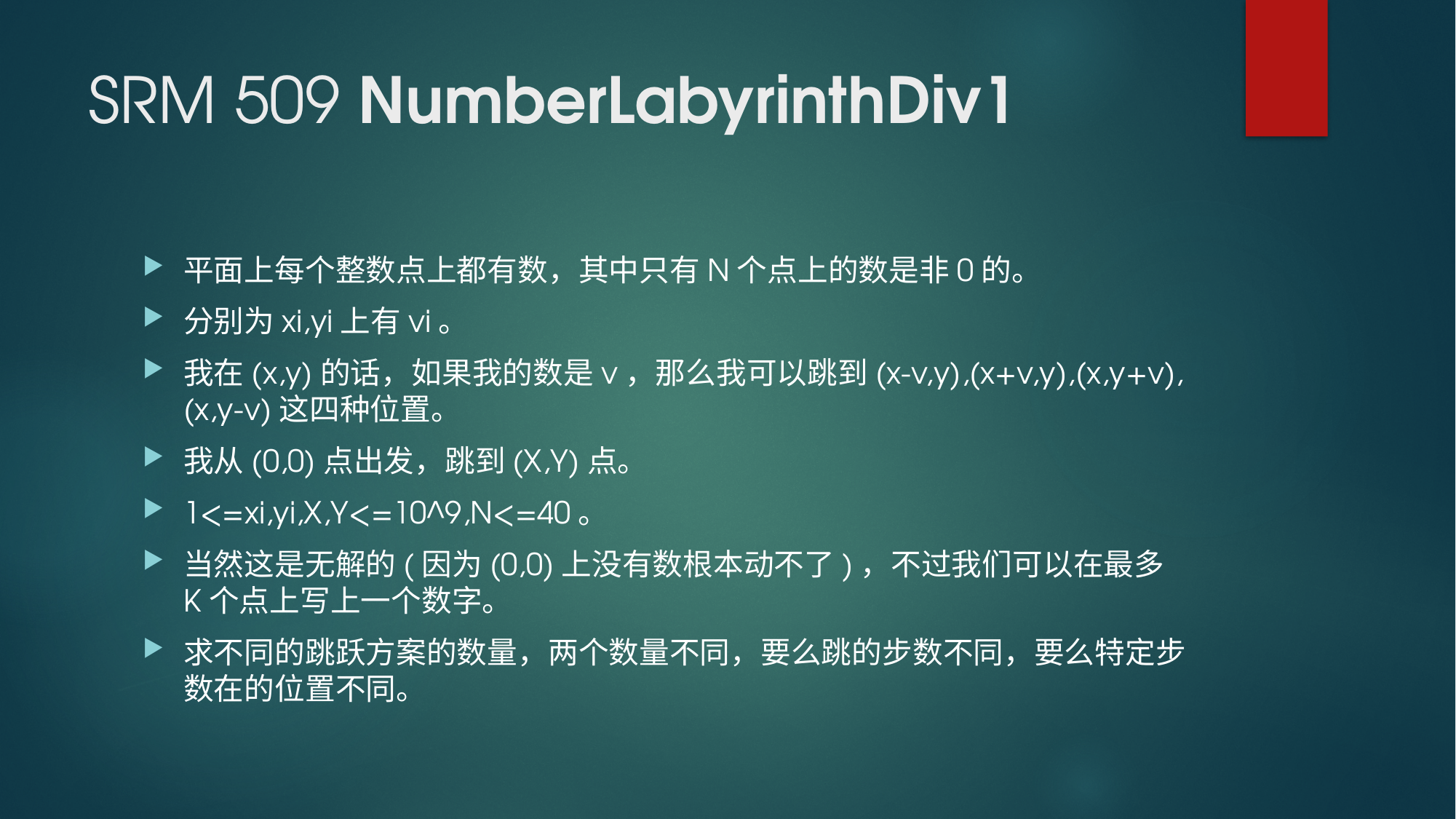

# SRM 509 NumberLabyrinthDiv1
平面上每个整数点上都有数，其中只有N个点上的数是非0的。
分别为xi,yi上有vi。
我在(x,y)的话，如果我的数是v，那么我可以跳到(x-v,y),(x+v,y),(x,y+v),(x,y-v)这四种位置。
我从(0,0)点出发，跳到(X,Y)点。
1<=xi,yi,X,Y<=10^9,N<=40。
当然这是无解的(因为(0,0)上没有数根本动不了)，不过我们可以在最多K个点上写上一个数字。
求不同的跳跃方案的数量，两个数量不同，要么跳的步数不同，要么特定步数在的位置不同。